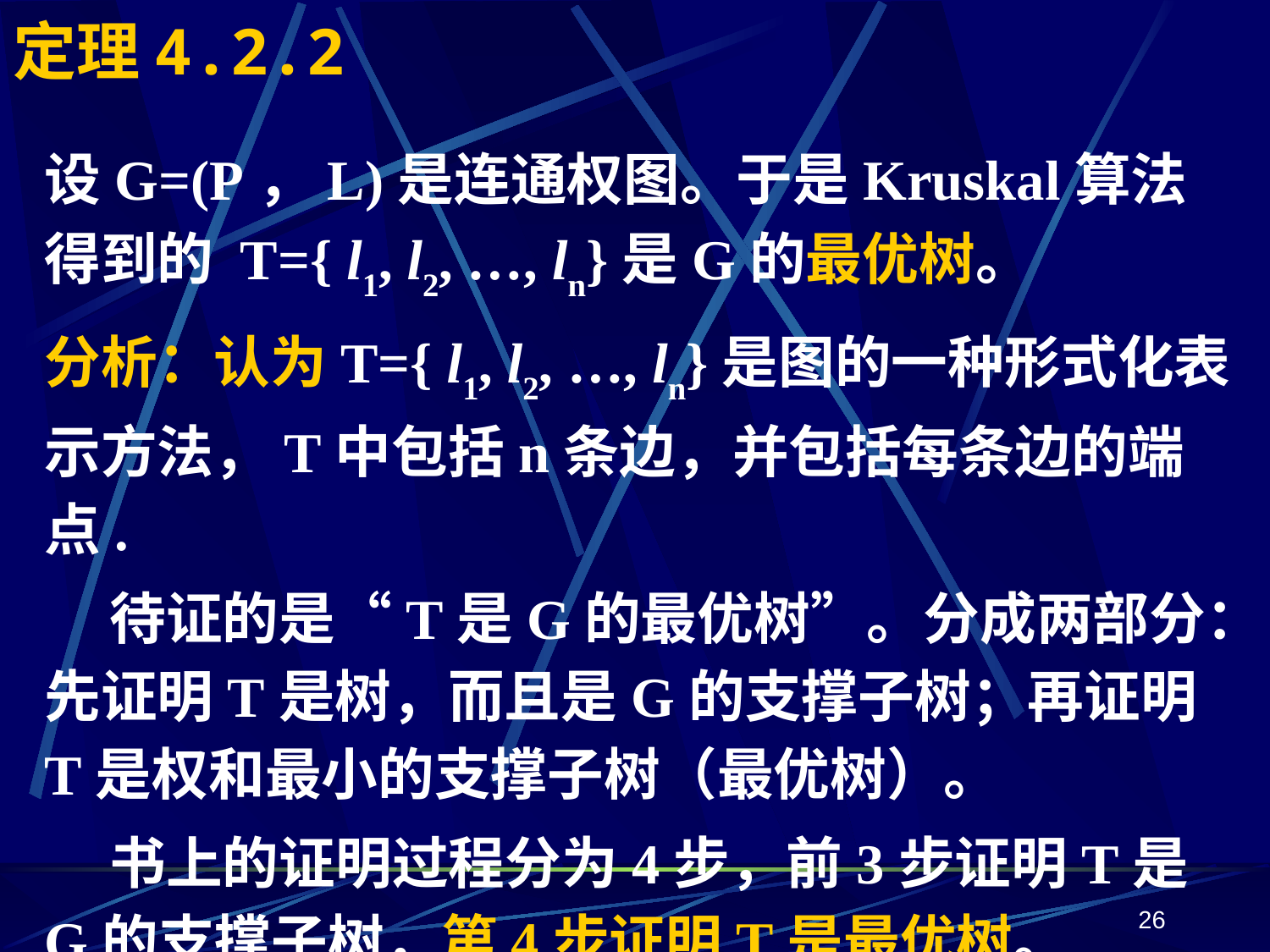

# 定理4.2.2
设G=(P，L)是连通权图。于是Kruskal算法得到的 T={ l1, l2, …, ln}是G的最优树。
分析：认为T={ l1, l2, …, ln}是图的一种形式化表示方法，T中包括n条边，并包括每条边的端点.
    待证的是“T是G的最优树”。分成两部分：先证明T是树，而且是G的支撑子树；再证明T是权和最小的支撑子树（最优树）。
    书上的证明过程分为4步，前3步证明T是G的支撑子树，第4步证明T是最优树。
26